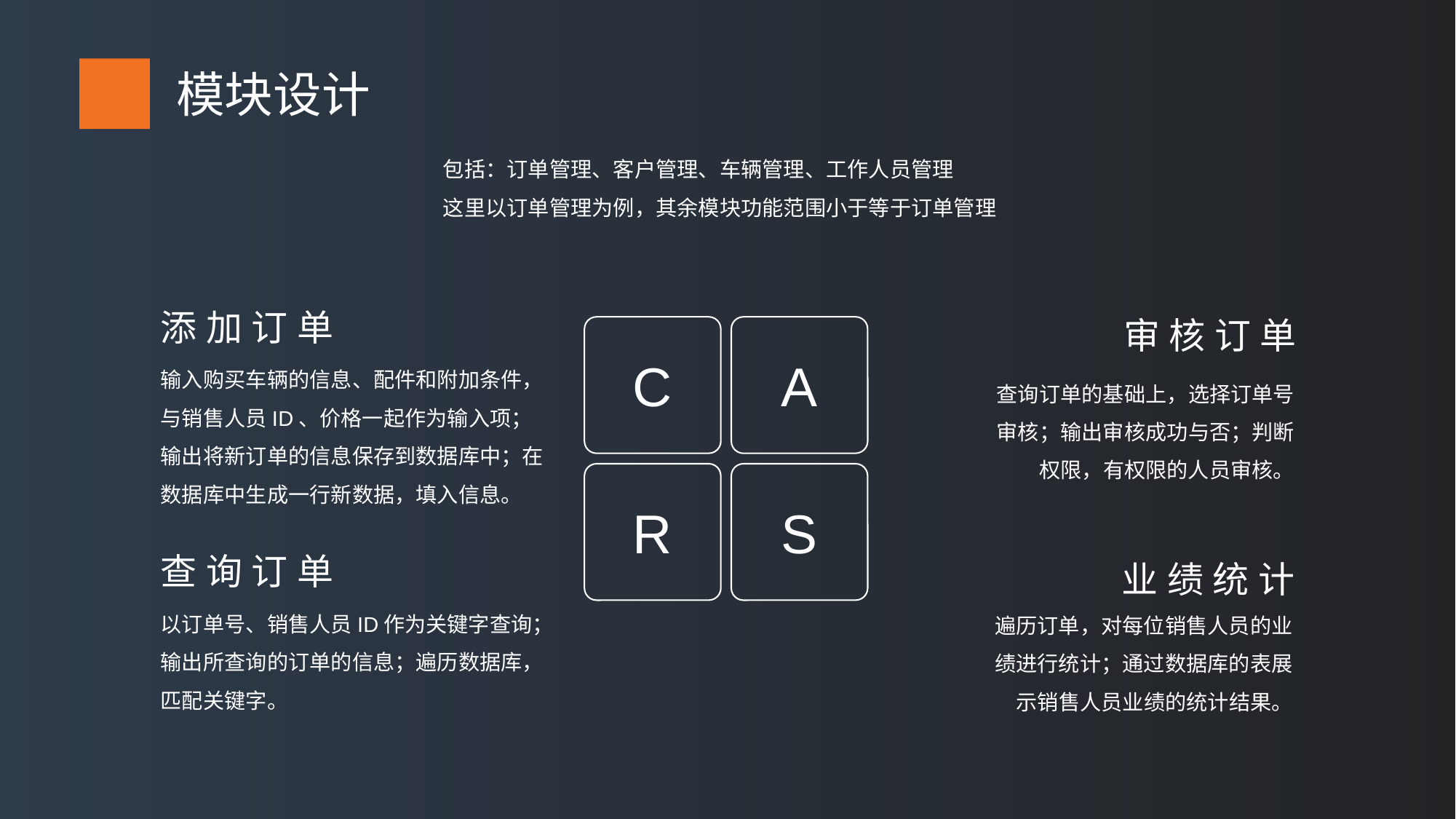

模块设计
包括：订单管理、客户管理、车辆管理、工作人员管理
这里以订单管理为例，其余模块功能范围小于等于订单管理
添加订单
审核订单
C
A
输入购买车辆的信息、配件和附加条件，与销售人员ID、价格一起作为输入项；输出将新订单的信息保存到数据库中；在数据库中生成一行新数据，填入信息。
查询订单的基础上，选择订单号审核；输出审核成功与否；判断权限，有权限的人员审核。
R
S
查询订单
业绩统计
以订单号、销售人员ID作为关键字查询；输出所查询的订单的信息；遍历数据库，匹配关键字。
遍历订单，对每位销售人员的业绩进行统计；通过数据库的表展示销售人员业绩的统计结果。